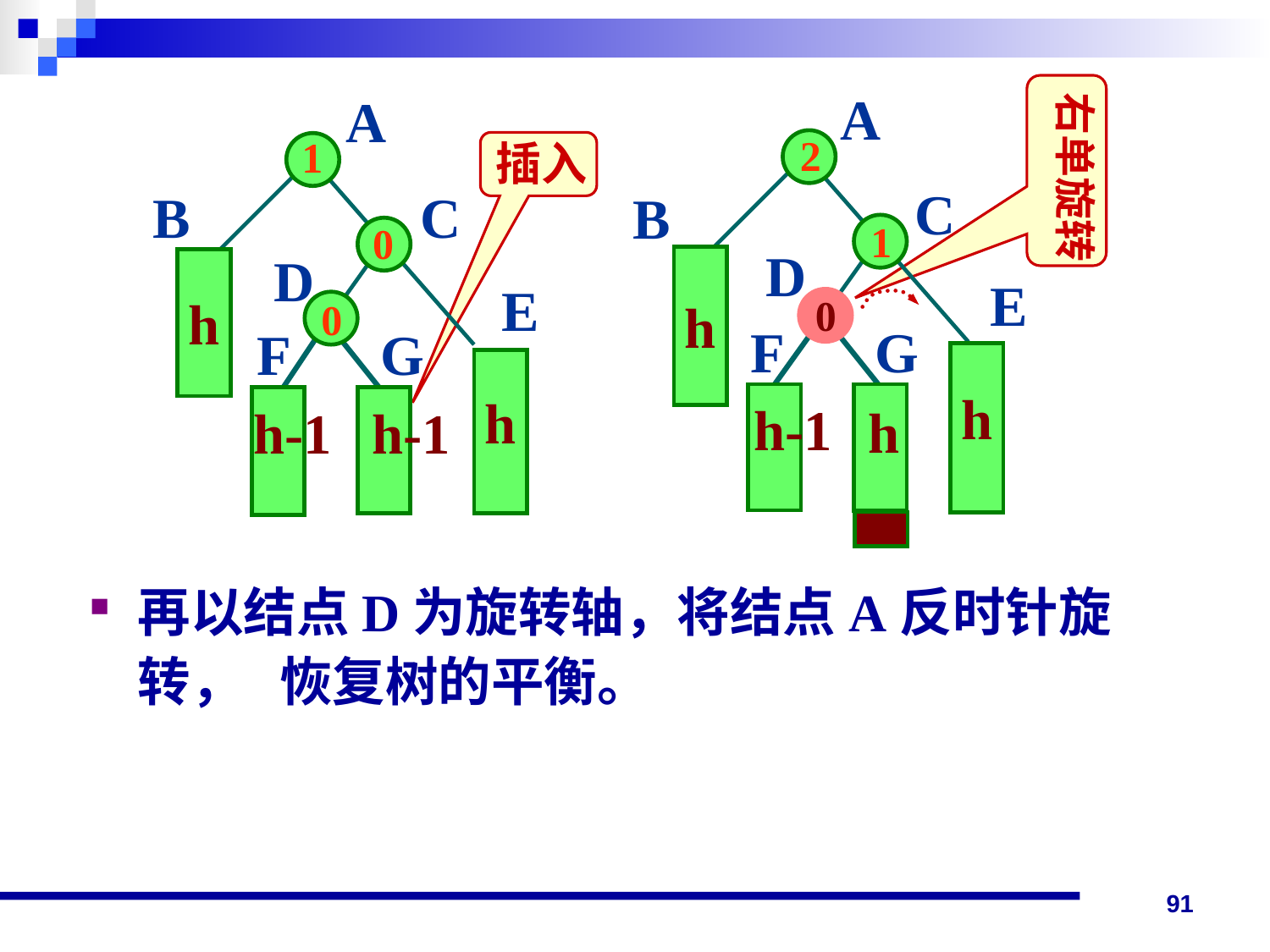

A
右单旋转
2

h

h

h-1
h

C
B
1
D
E
0
F
G

A
1

h

h

h-1
h-1
B
C
0
D
E
0
F
G
插入

再以结点D为旋转轴，将结点A反时针旋转，   恢复树的平衡。
91